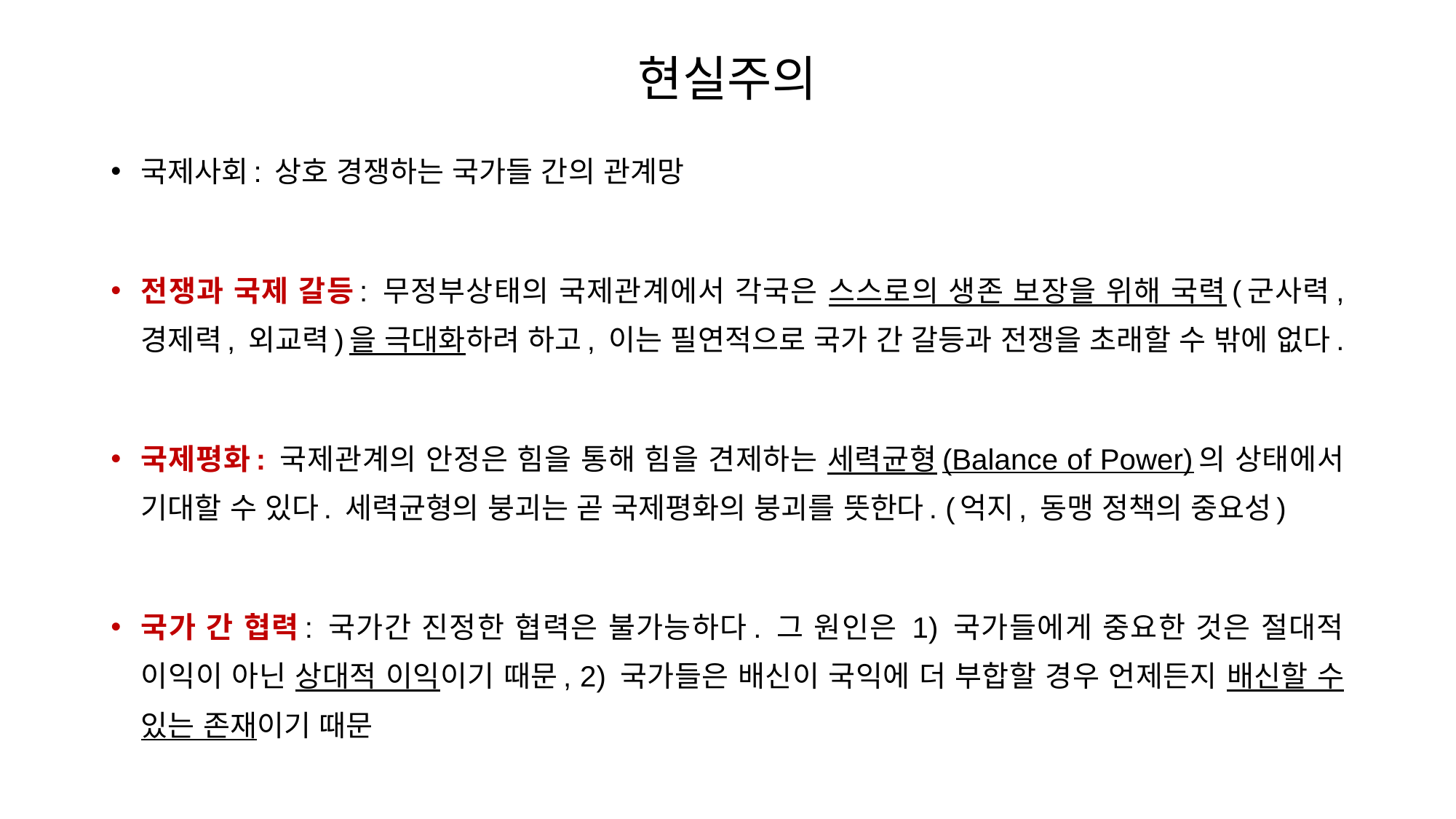

# 현실주의
국제사회: 상호 경쟁하는 국가들 간의 관계망

전쟁과 국제 갈등: 무정부상태의 국제관계에서 각국은 스스로의 생존 보장을 위해 국력(군사력, 경제력, 외교력)을 극대화하려 하고, 이는 필연적으로 국가 간 갈등과 전쟁을 초래할 수 밖에 없다.

국제평화: 국제관계의 안정은 힘을 통해 힘을 견제하는 세력균형(Balance of Power)의 상태에서 기대할 수 있다. 세력균형의 붕괴는 곧 국제평화의 붕괴를 뜻한다. (억지, 동맹 정책의 중요성)

국가 간 협력: 국가간 진정한 협력은 불가능하다. 그 원인은 1) 국가들에게 중요한 것은 절대적 이익이 아닌 상대적 이익이기 때문, 2) 국가들은 배신이 국익에 더 부합할 경우 언제든지 배신할 수 있는 존재이기 때문